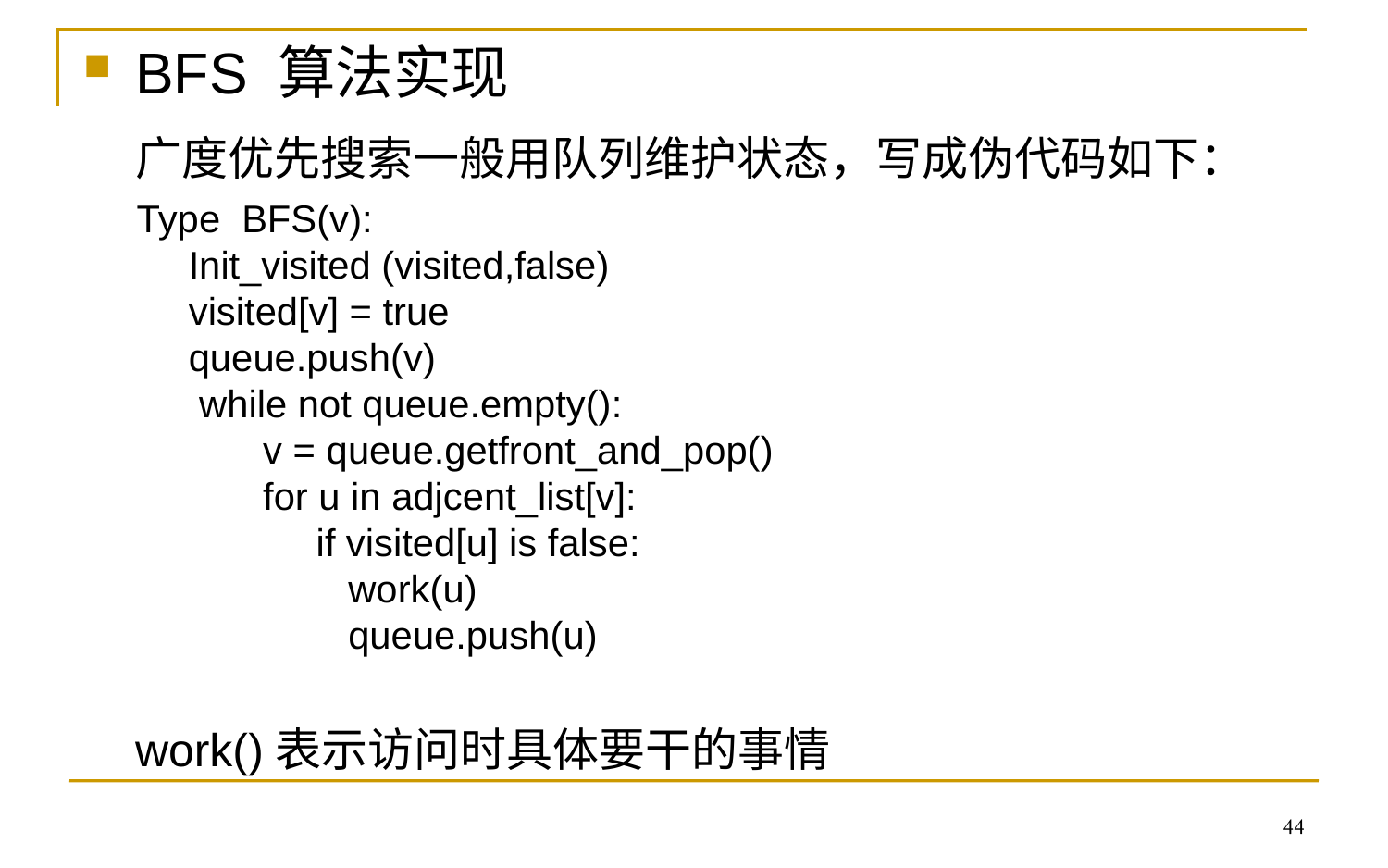

BFS 算法实现
   广度优先搜索一般用队列维护状态，写成伪代码如下：
     Type  BFS(v):
     Init_visited (visited,false)
     visited[v] = true
     queue.push(v)
      while not queue.empty():
            v = queue.getfront_and_pop()
            for u in adjcent_list[v]:
                 if visited[u] is false:
                    work(u)
                    queue.push(u)

    work()表示访问时具体要干的事情
44